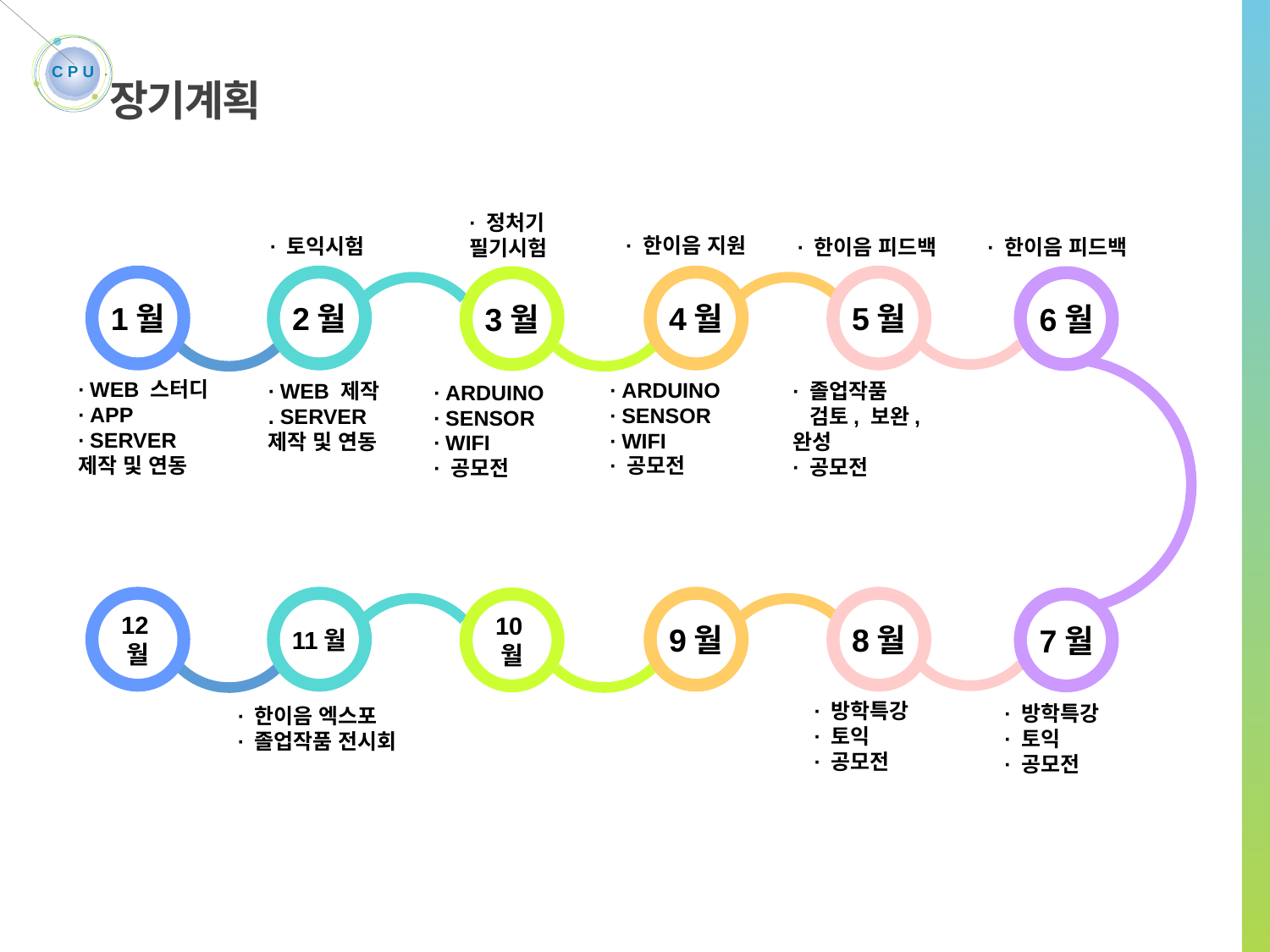

C P U

장기계획
∙ 정처기
필기시험

∙ 한이음 지원

∙ 토익시험
∙ 한이음 피드백
∙ 한이음 피드백

2월

5월

1월

4월

3월

6월

∙ WEB 스터디
∙ APP
∙ SERVER
제작 및 연동
∙ ARDUINO
∙ SENSOR
∙ WIFI
∙ 공모전
∙ WEB 제작
. SERVER
제작 및 연동
∙ 졸업작품
  검토, 보완, 완성
∙ 공모전
∙ ARDUINO
∙ SENSOR
∙ WIFI
∙ 공모전

11월

8월

12월

9월

10월

7월

∙ 방학특강
∙ 토익
∙ 공모전
∙ 방학특강
∙ 토익
∙ 공모전
∙ 한이음 엑스포
∙ 졸업작품 전시회